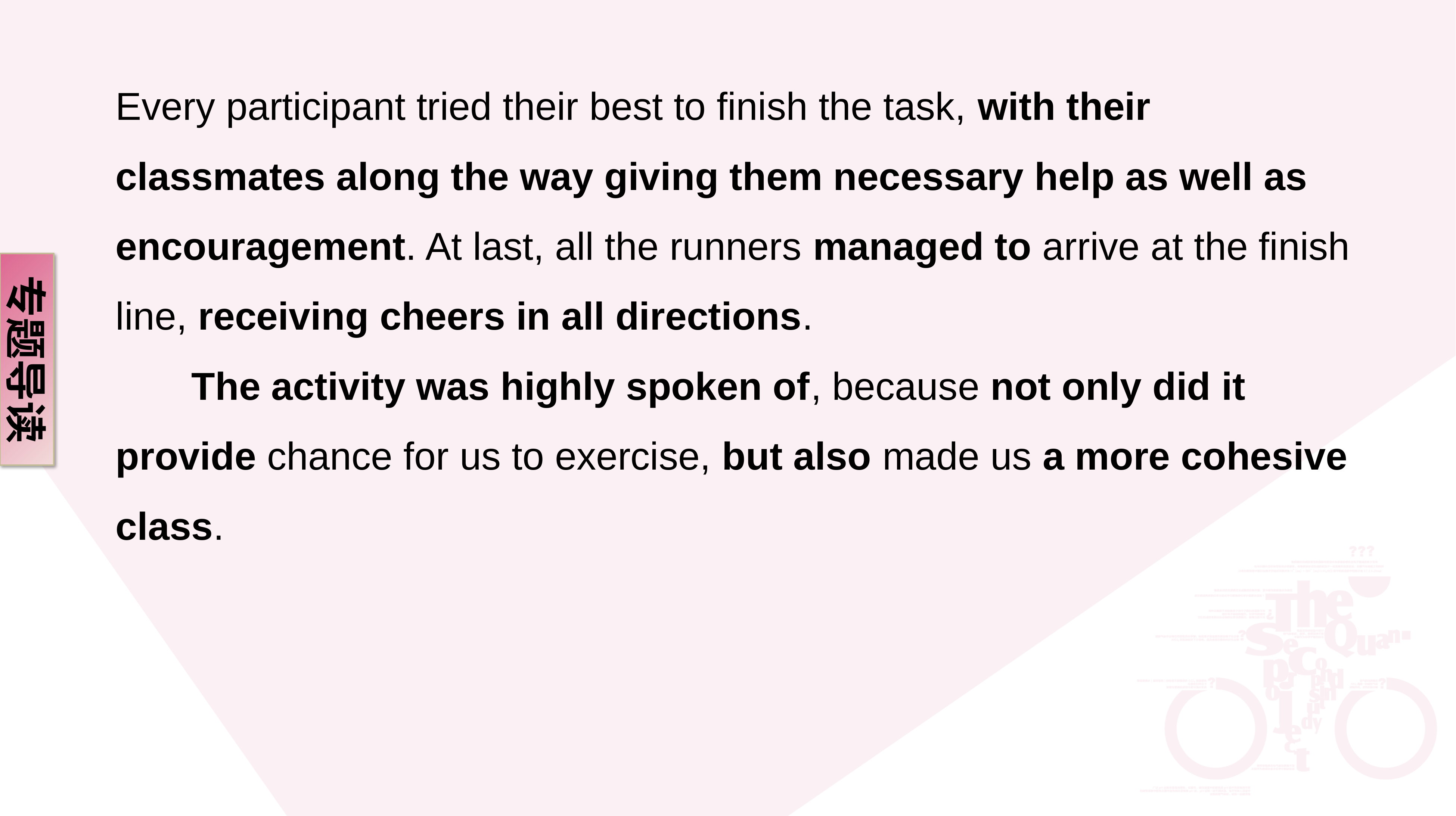

Every participant tried their best to finish the task, with their classmates along the way giving them necessary help as well as encouragement. At last, all the runners managed to arrive at the finish line, receiving cheers in all directions.
       The activity was highly spoken of, because not only did it provide chance for us to exercise, but also made us a more cohesive class.
专题导读